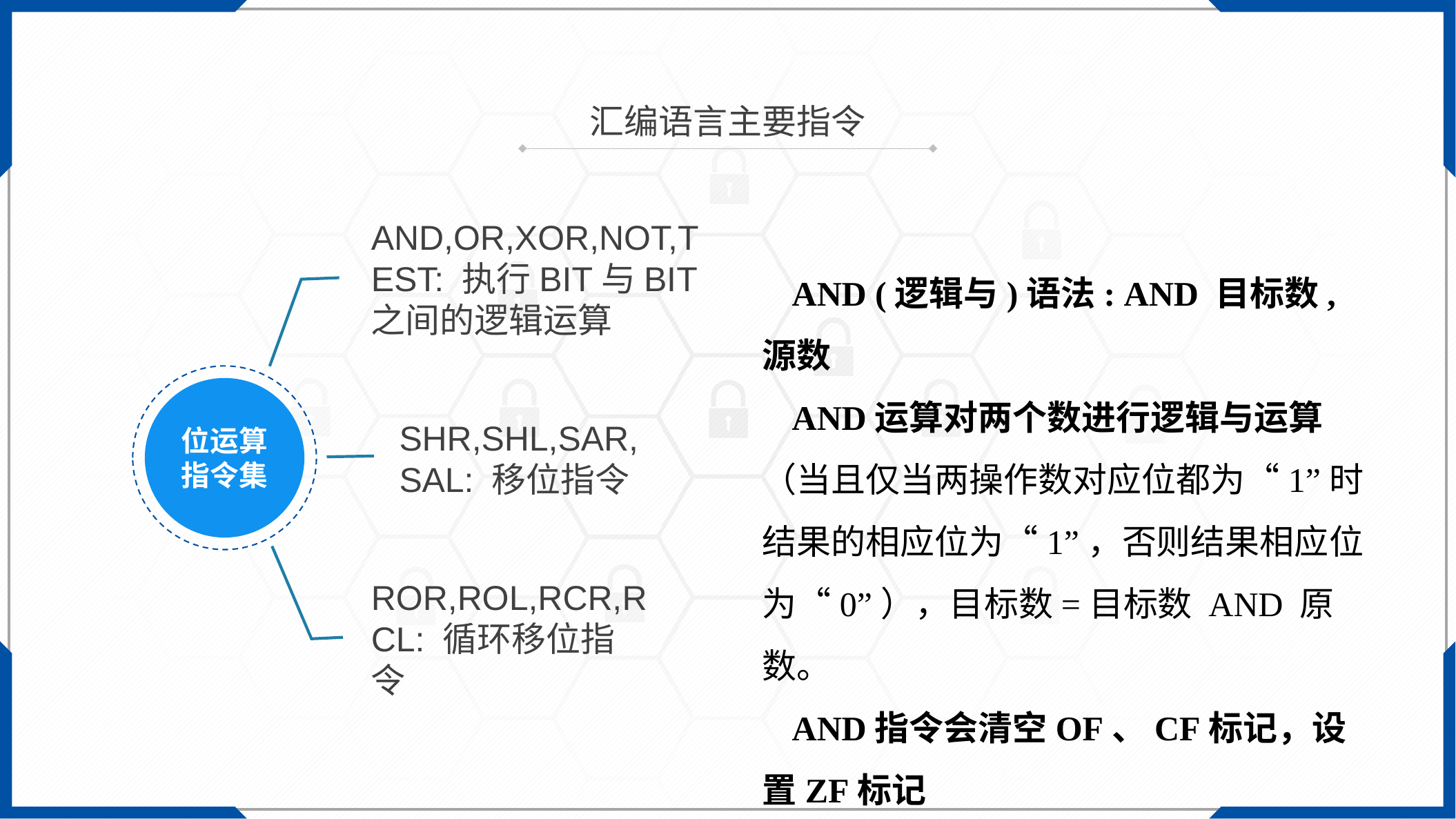

汇编语言主要指令
AND,OR,XOR,NOT,TEST: 执行BIT与BIT之间的逻辑运算
AND (逻辑与)语法: AND 目标数, 源数
AND运算对两个数进行逻辑与运算（当且仅当两操作数对应位都为“1”时结果的相应位为“1”，否则结果相应位为“0”），目标数=目标数 AND 原数。
AND指令会清空OF、CF标记，设置ZF标记

位运算指令集
SHR,SHL,SAR,SAL: 移位指令
ROR,ROL,RCR,RCL: 循环移位指令